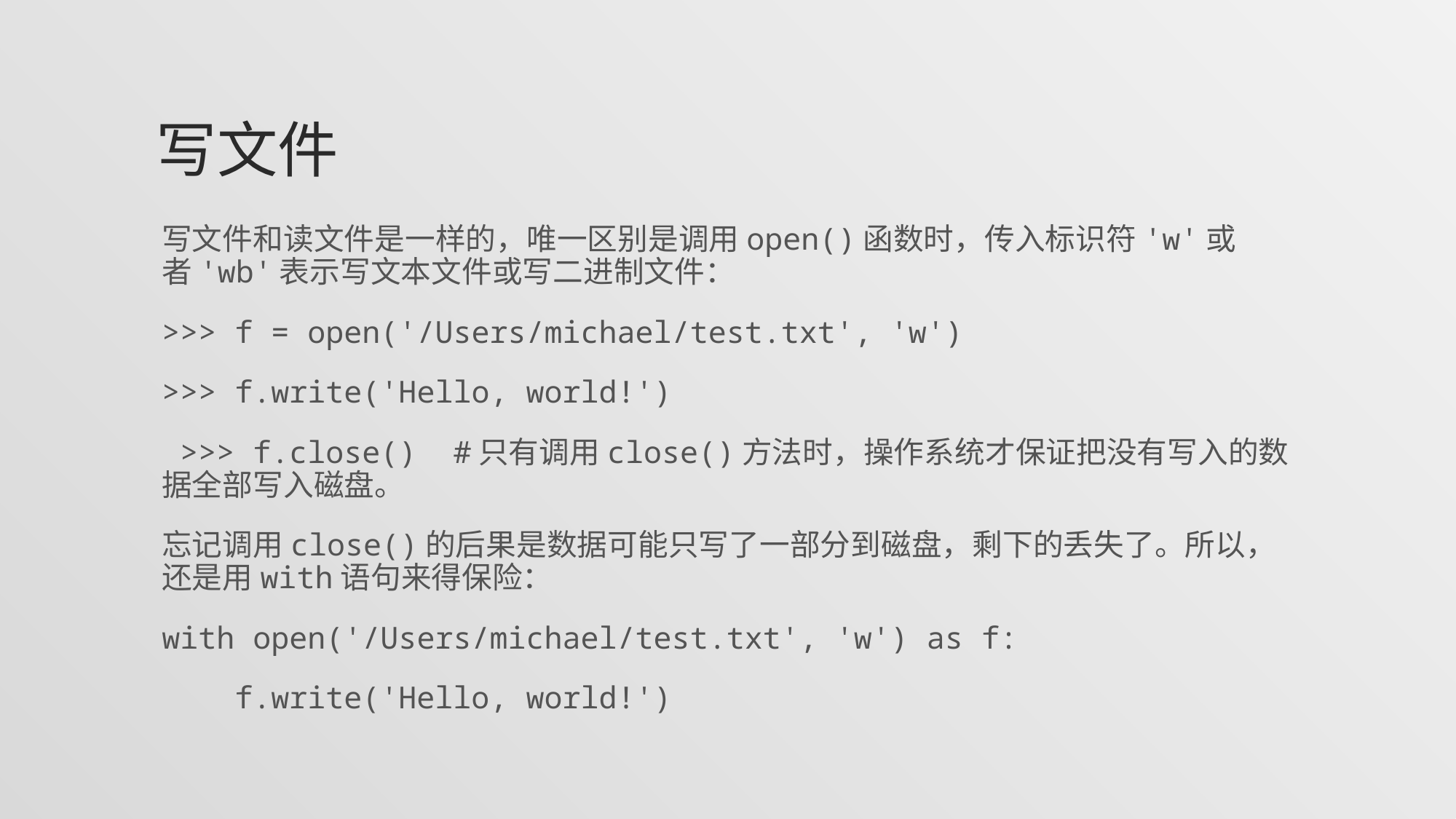

# 写文件
写文件和读文件是一样的，唯一区别是调用open()函数时，传入标识符'w'或者'wb'表示写文本文件或写二进制文件：
>>> f = open('/Users/michael/test.txt', 'w')
>>> f.write('Hello, world!')
 >>> f.close()  #只有调用close()方法时，操作系统才保证把没有写入的数据全部写入磁盘。
忘记调用close()的后果是数据可能只写了一部分到磁盘，剩下的丢失了。所以，还是用with语句来得保险：
with open('/Users/michael/test.txt', 'w') as f:
    f.write('Hello, world!')